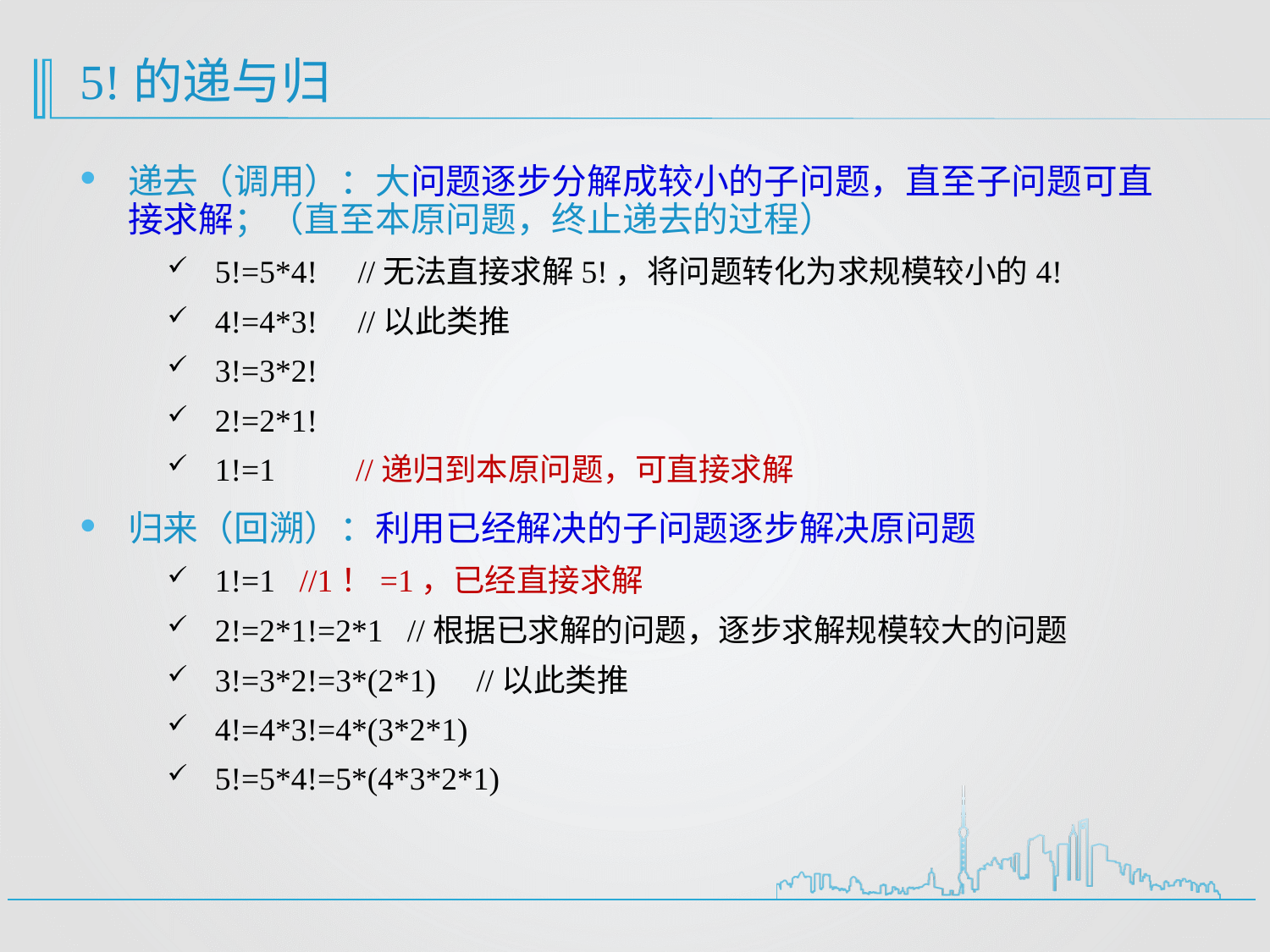

# 5!的递与归
递去（调用）：大问题逐步分解成较小的子问题，直至子问题可直接求解；（直至本原问题，终止递去的过程）
5!=5*4!     //无法直接求解5!，将问题转化为求规模较小的4!
4!=4*3!     //以此类推
3!=3*2!
2!=2*1!
1!=1          //递归到本原问题，可直接求解
归来（回溯）：利用已经解决的子问题逐步解决原问题
1!=1   //1！=1，已经直接求解
2!=2*1!=2*1   //根据已求解的问题，逐步求解规模较大的问题
3!=3*2!=3*(2*1)     //以此类推
4!=4*3!=4*(3*2*1)
5!=5*4!=5*(4*3*2*1)